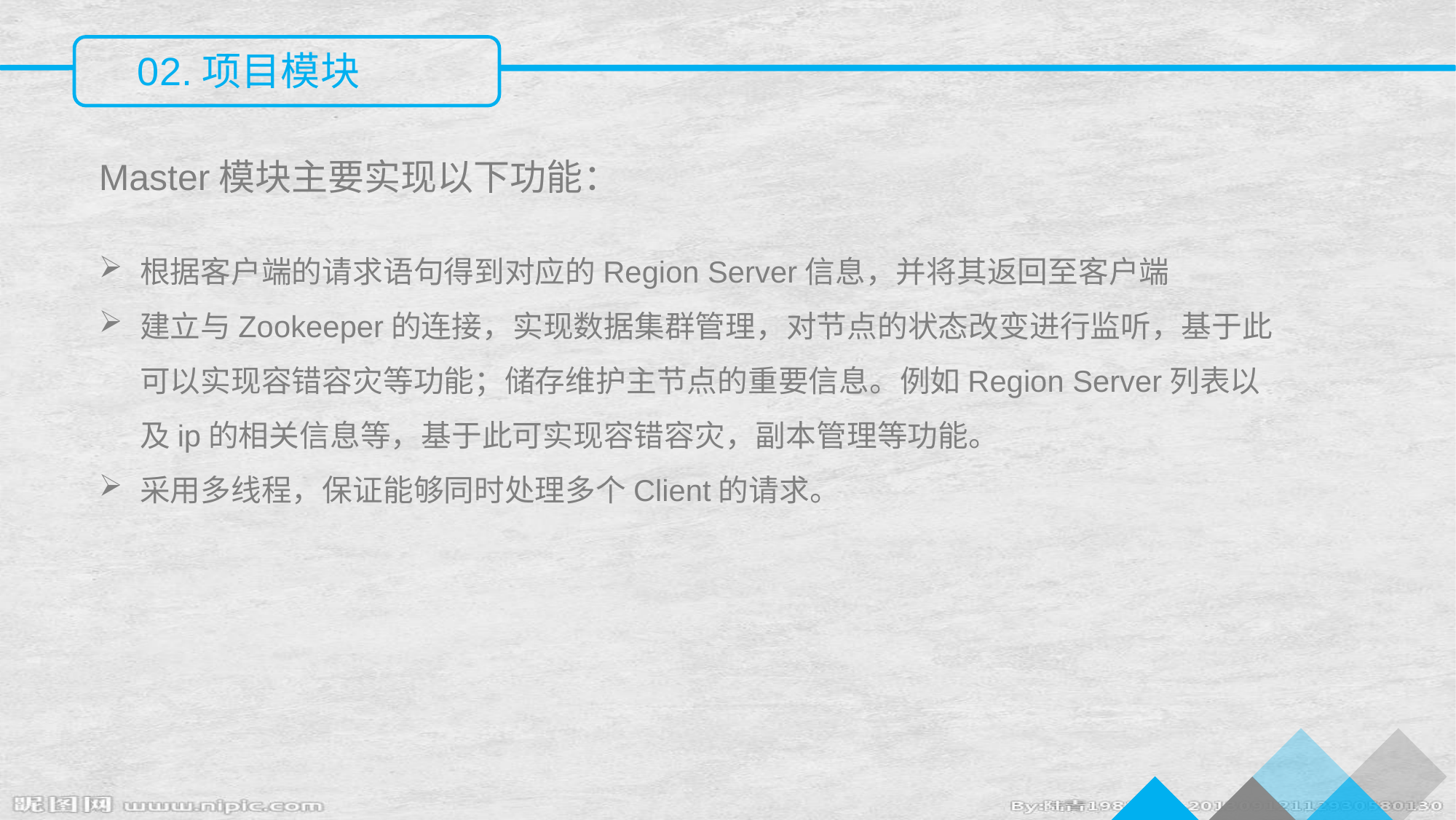

02.项目模块
Master模块主要实现以下功能：

根据客户端的请求语句得到对应的Region Server信息，并将其返回至客户端
建立与Zookeeper的连接，实现数据集群管理，对节点的状态改变进行监听，基于此可以实现容错容灾等功能；储存维护主节点的重要信息。例如Region Server列表以及ip的相关信息等，基于此可实现容错容灾，副本管理等功能。
采用多线程，保证能够同时处理多个Client的请求。